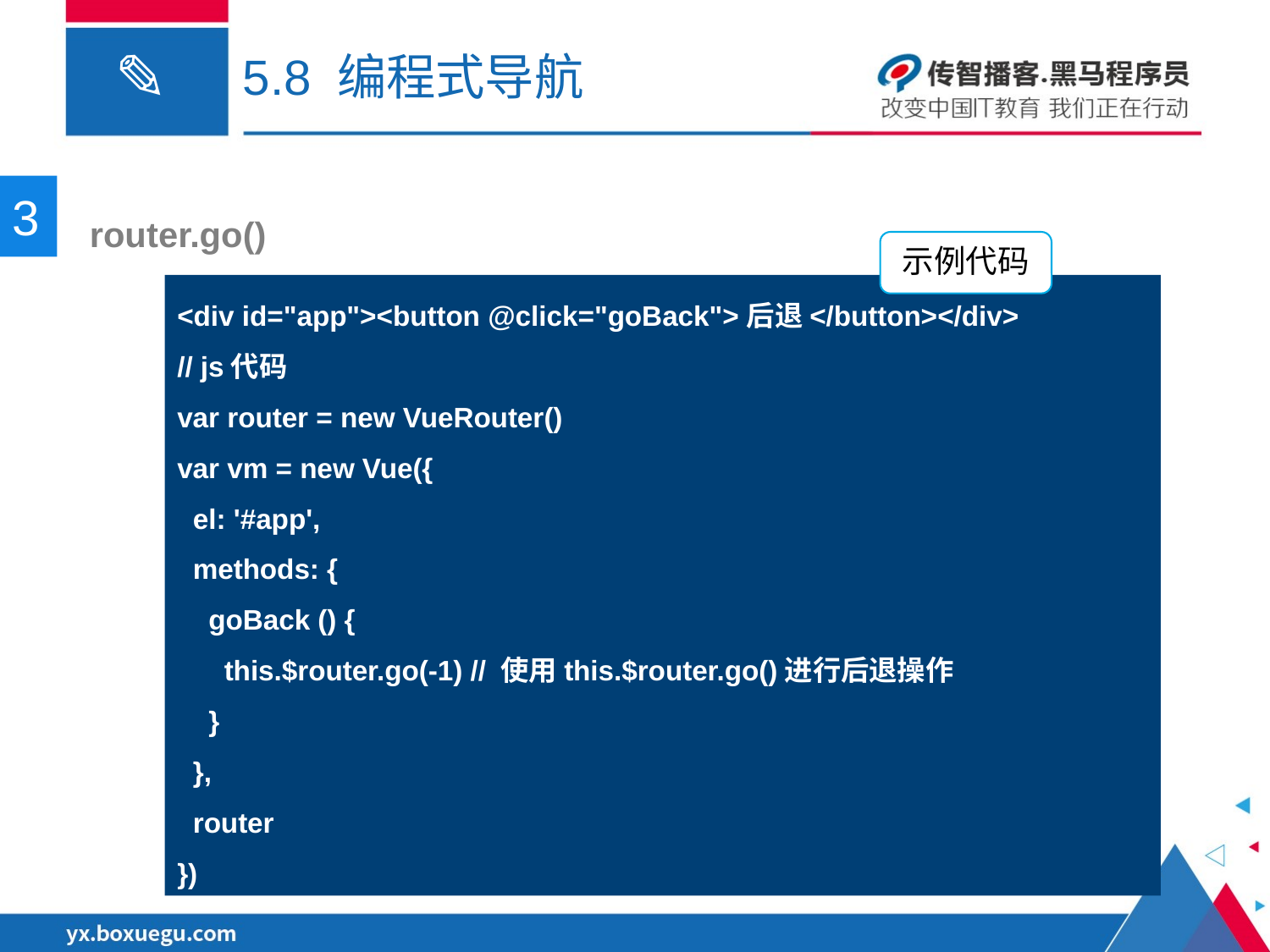

# 5.8 编程式导航

3
  router.go()
示例代码
<div id="app"><button @click="goBack">后退</button></div>
// js代码
var router = new VueRouter()
var vm = new Vue({
  el: '#app',
  methods: {
    goBack () {
      this.$router.go(-1) // 使用this.$router.go()进行后退操作
    }
  },
  router
})